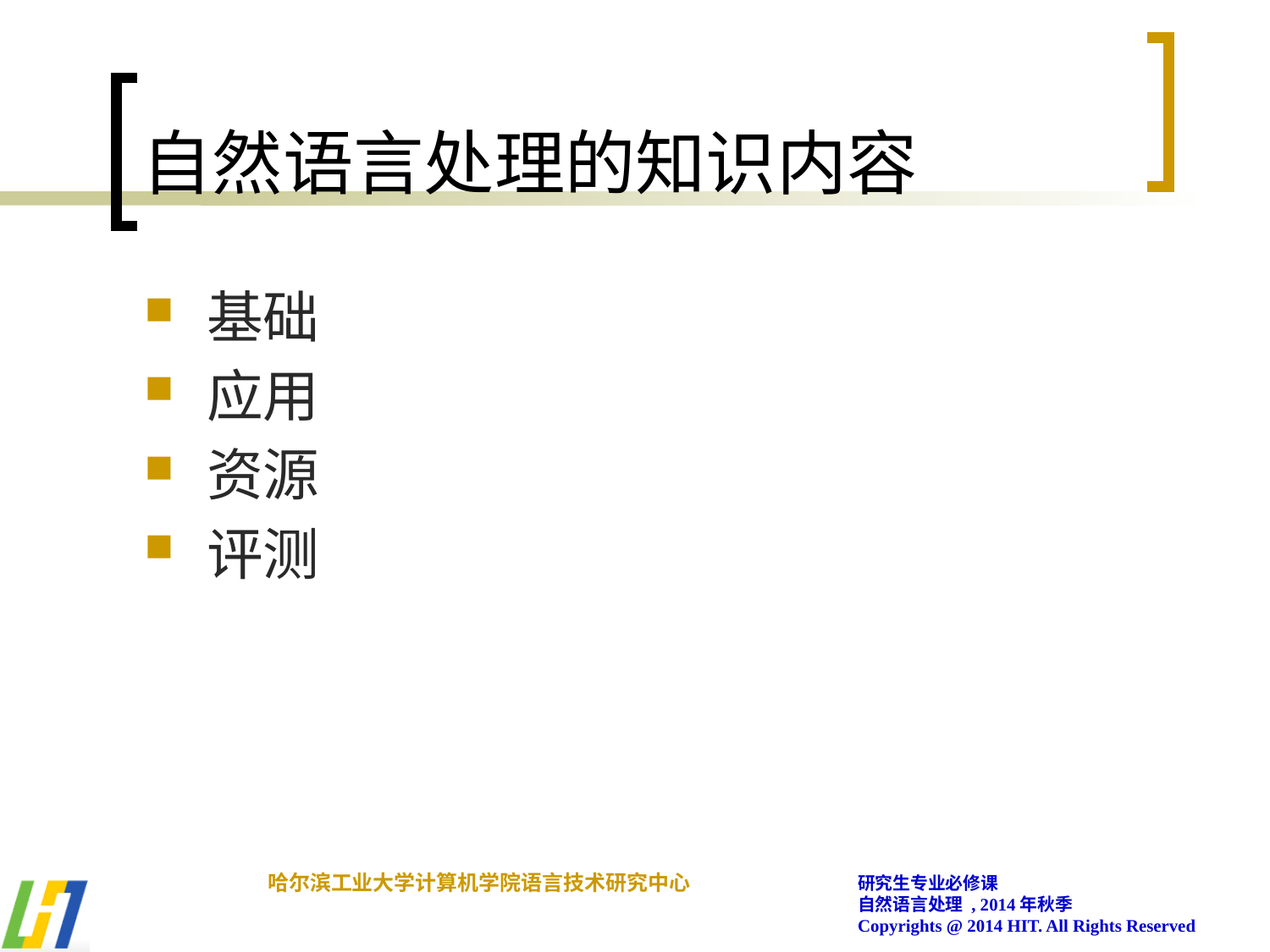

# 自然语言处理的知识内容
基础
应用
资源
评测
哈尔滨工业大学计算机学院语言技术研究中心
研究生专业必修课
自然语言处理 , 2014年秋季
Copyrights @ 2014 HIT. All Rights Reserved